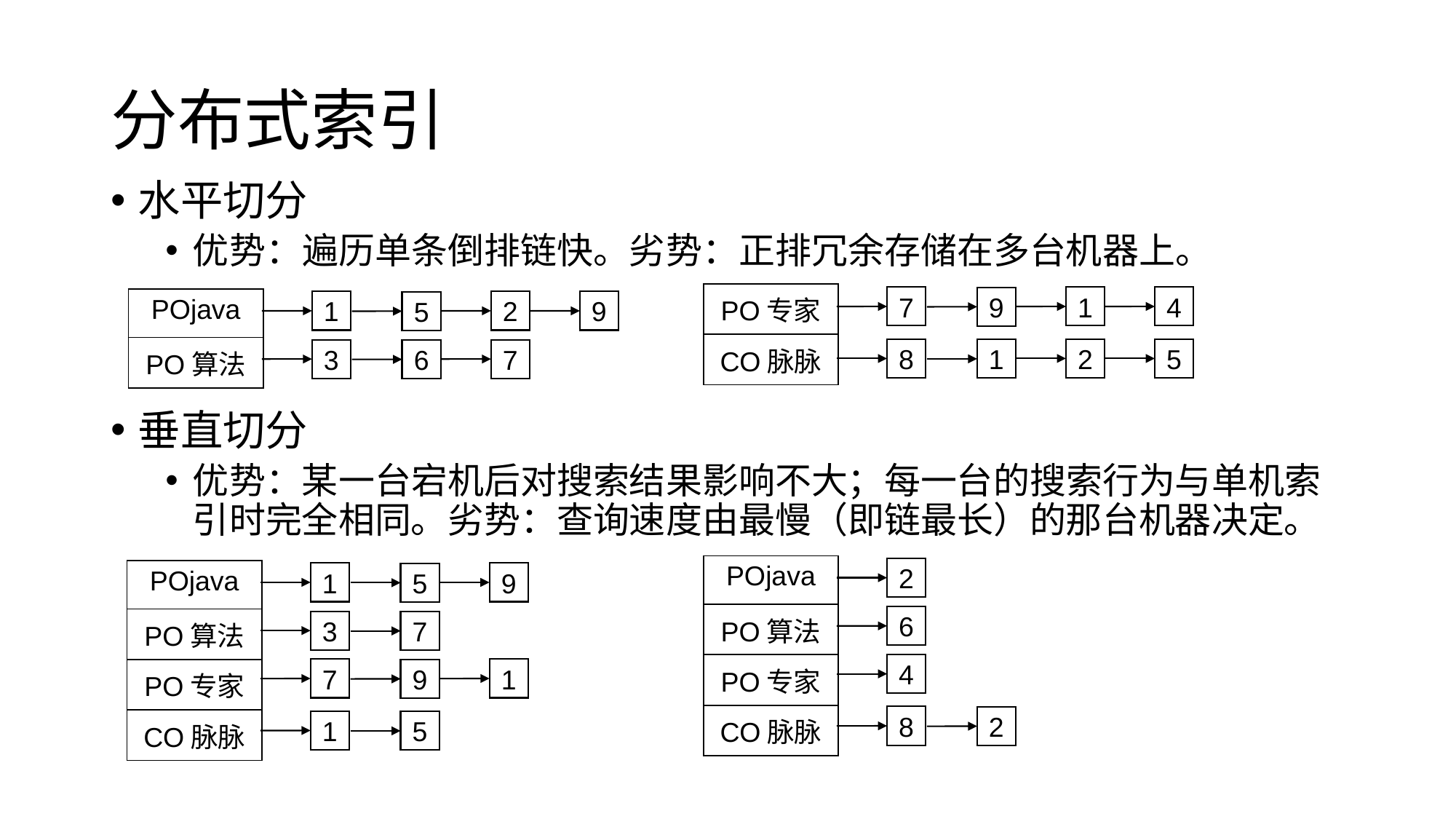

# 分布式索引
水平切分
优势：遍历单条倒排链快。劣势：正排冗余存储在多台机器上。

垂直切分
优势：某一台宕机后对搜索结果影响不大；每一台的搜索行为与单机索引时完全相同。劣势：查询速度由最慢（即链最长）的那台机器决定。
| PO专家 |
| --- |
| CO脉脉 |
7
1
4
9
| POjava |
| --- |
| PO算法 |
1
2
9
5
8
2
5
1
3
7
6
| POjava |
| --- |
| PO算法 |
| PO专家 |
| CO脉脉 |
2
| POjava |
| --- |
| PO算法 |
| PO专家 |
| CO脉脉 |
1
9
5
6
3
7
4
7
1
9
8
2
1
5